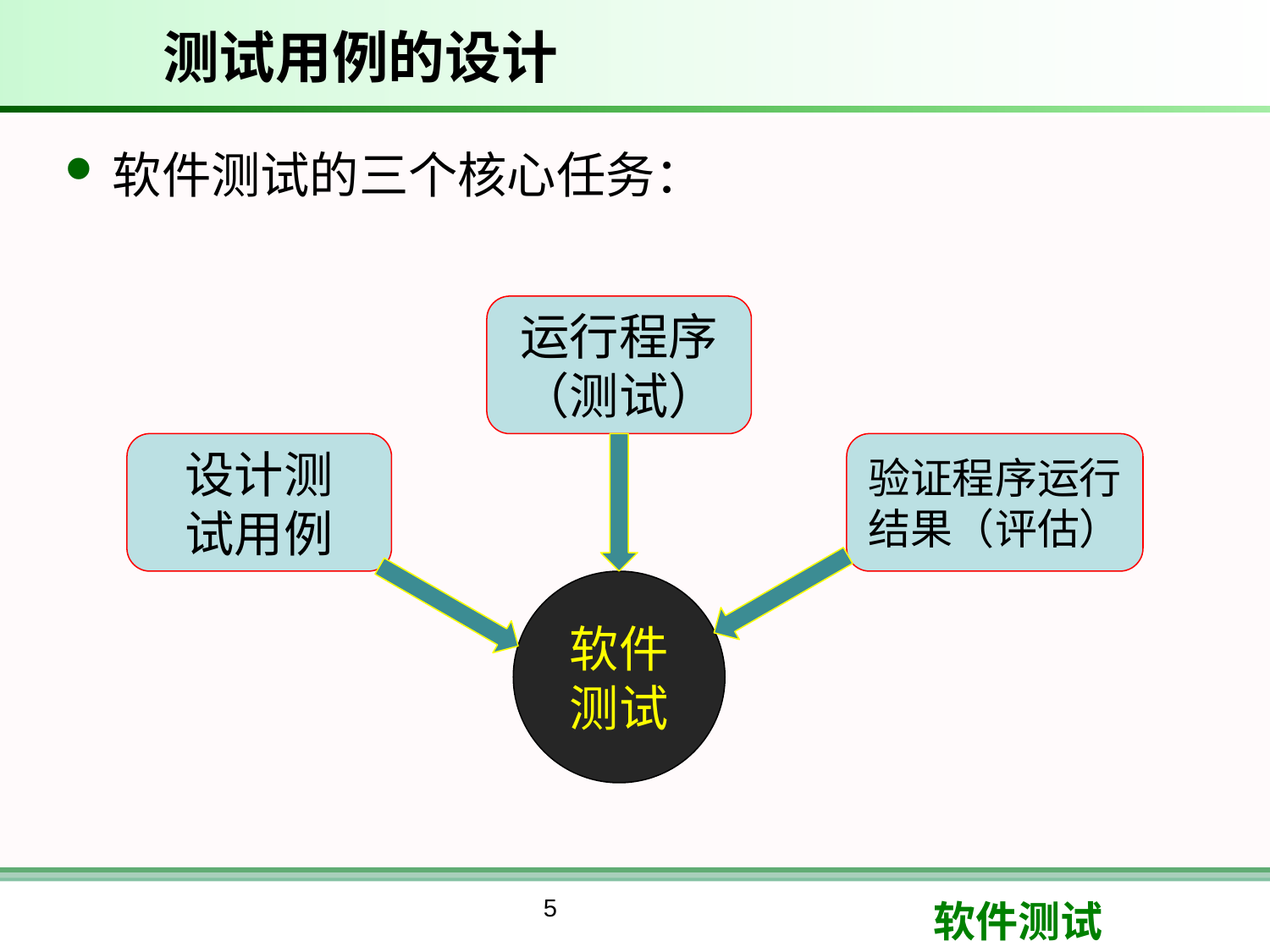

# 测试用例的设计
软件测试的三个核心任务：

运行程序（测试）
设计测
试用例

验证程序运行结果（评估）

软件
测试
5